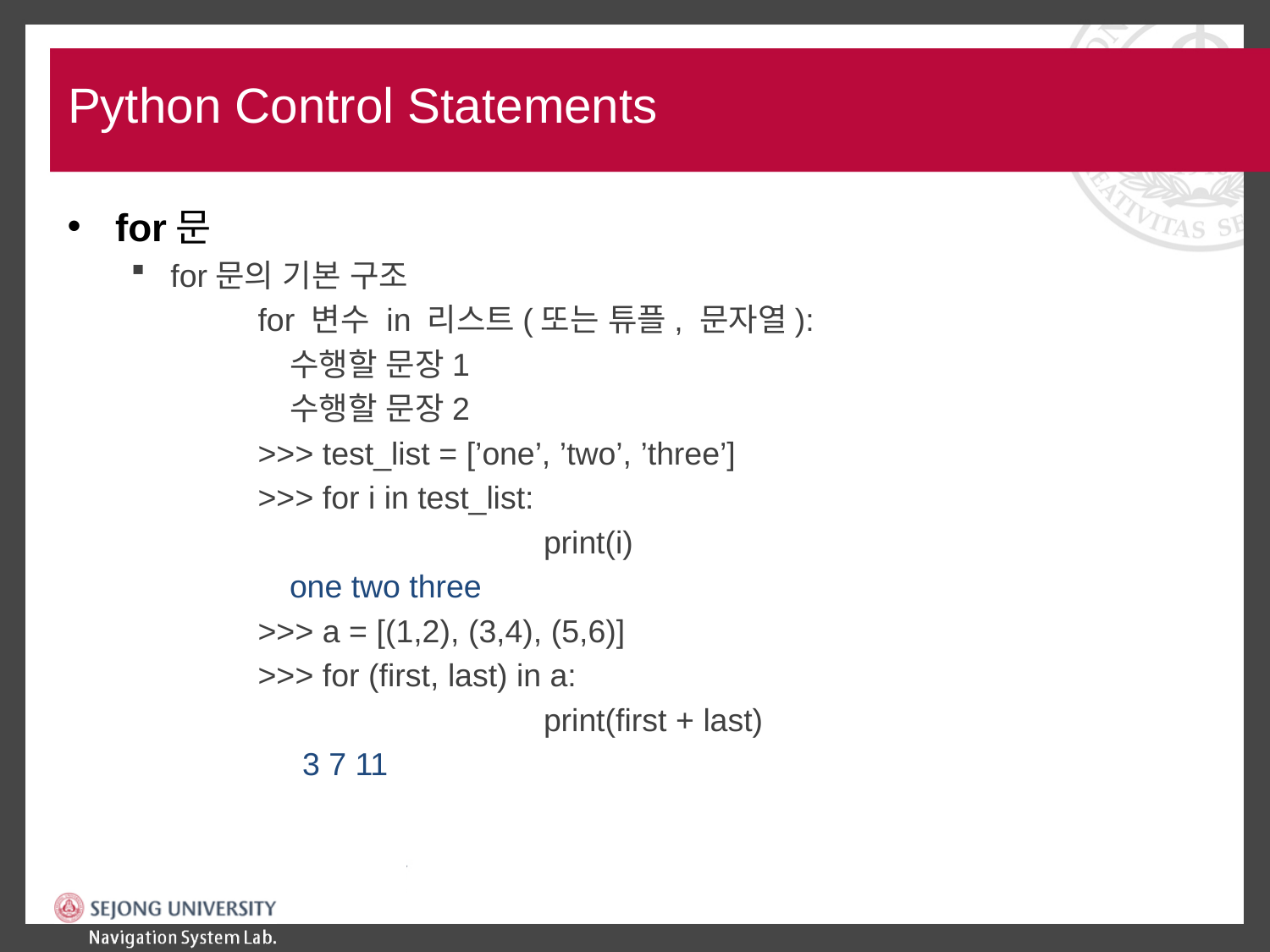

# Python Control Statements
for문
for문의 기본 구조
for 변수 in 리스트(또는 튜플, 문자열):
	수행할 문장1
	수행할 문장2
>>> test_list = [’one’, ’two’, ’three’]
>>> for i in test_list:
			print(i)
	one two three
>>> a = [(1,2), (3,4), (5,6)]
>>> for (first, last) in a:
			print(first + last)
     3 7 11